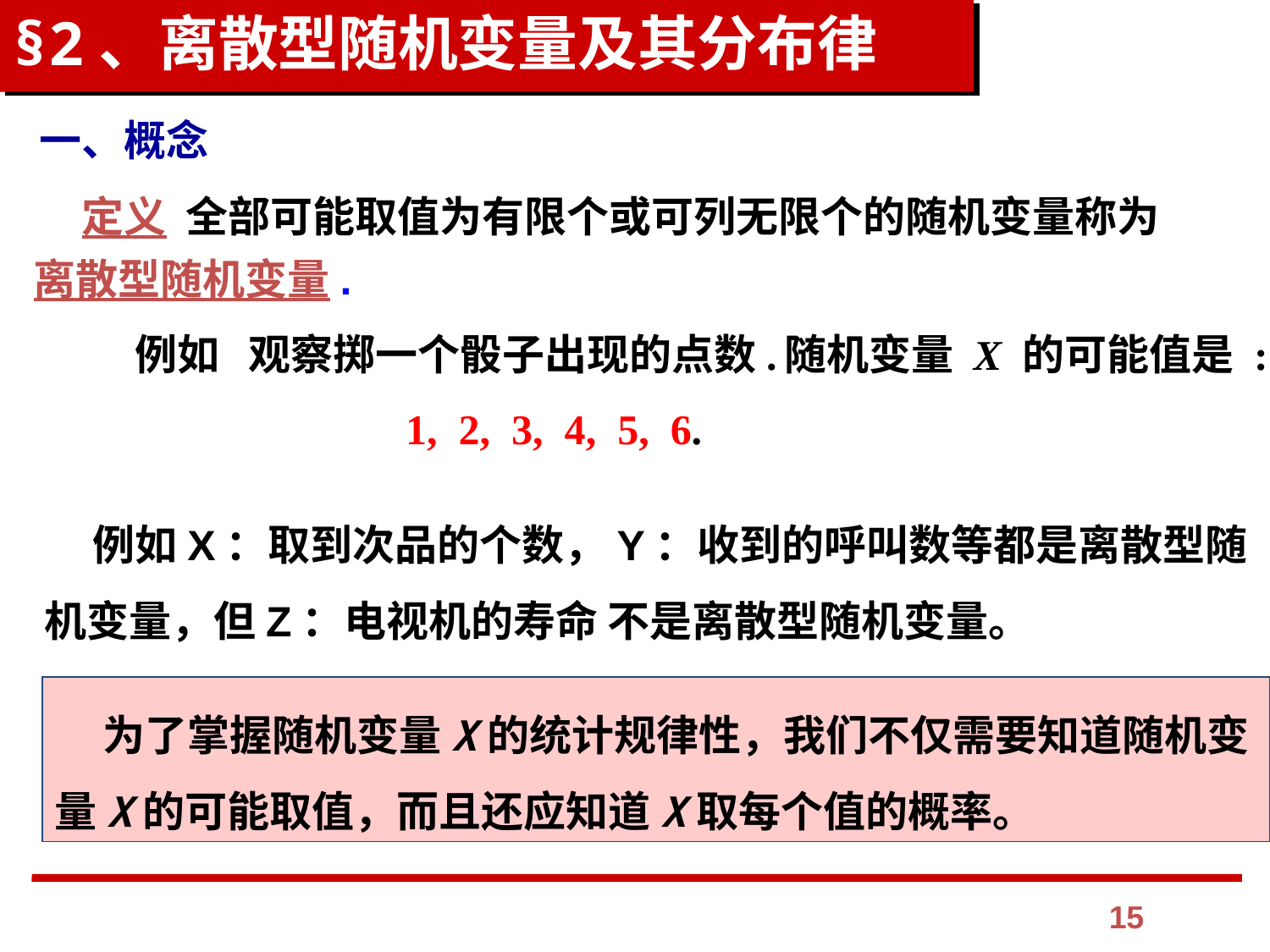

§2、离散型随机变量及其分布律
一、概念
    定义  全部可能取值为有限个或可列无限个的随机变量称为
离散型随机变量.
 例如   观察掷一个骰子出现的点数.
随机变量 X 的可能值是 :
1,  2,  3,  4,  5,  6.
    例如X：取到次品的个数，Y：收到的呼叫数等都是离散型随机变量，但Z：电视机的寿命 不是离散型随机变量。
    为了掌握随机变量X的统计规律性，我们不仅需要知道随机变量X的可能取值，而且还应知道X取每个值的概率。

15